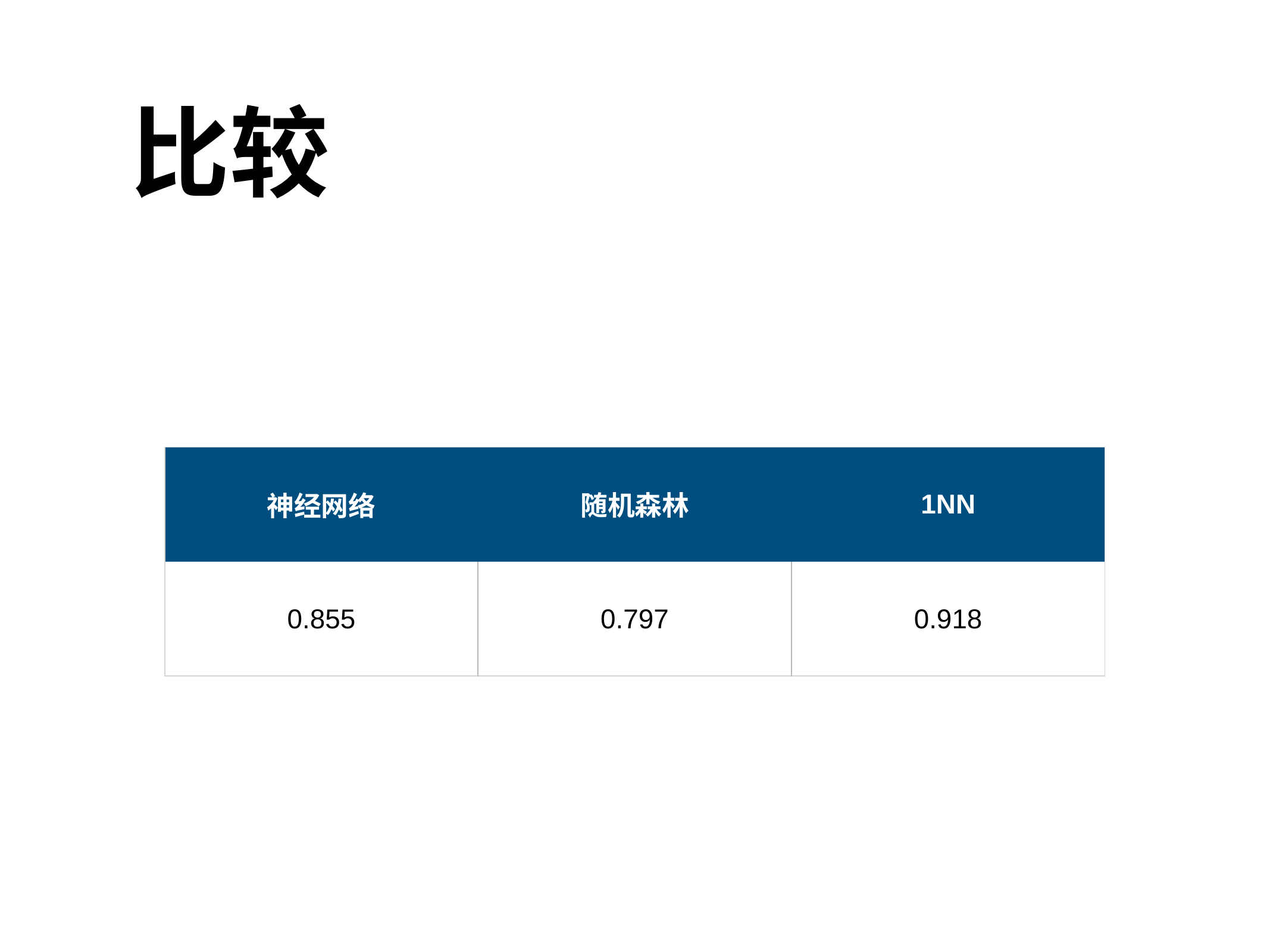

比较
| 神经网络 | 随机森林 | 1NN |
| --- | --- | --- |
| 0.855 | 0.797 | 0.918 |